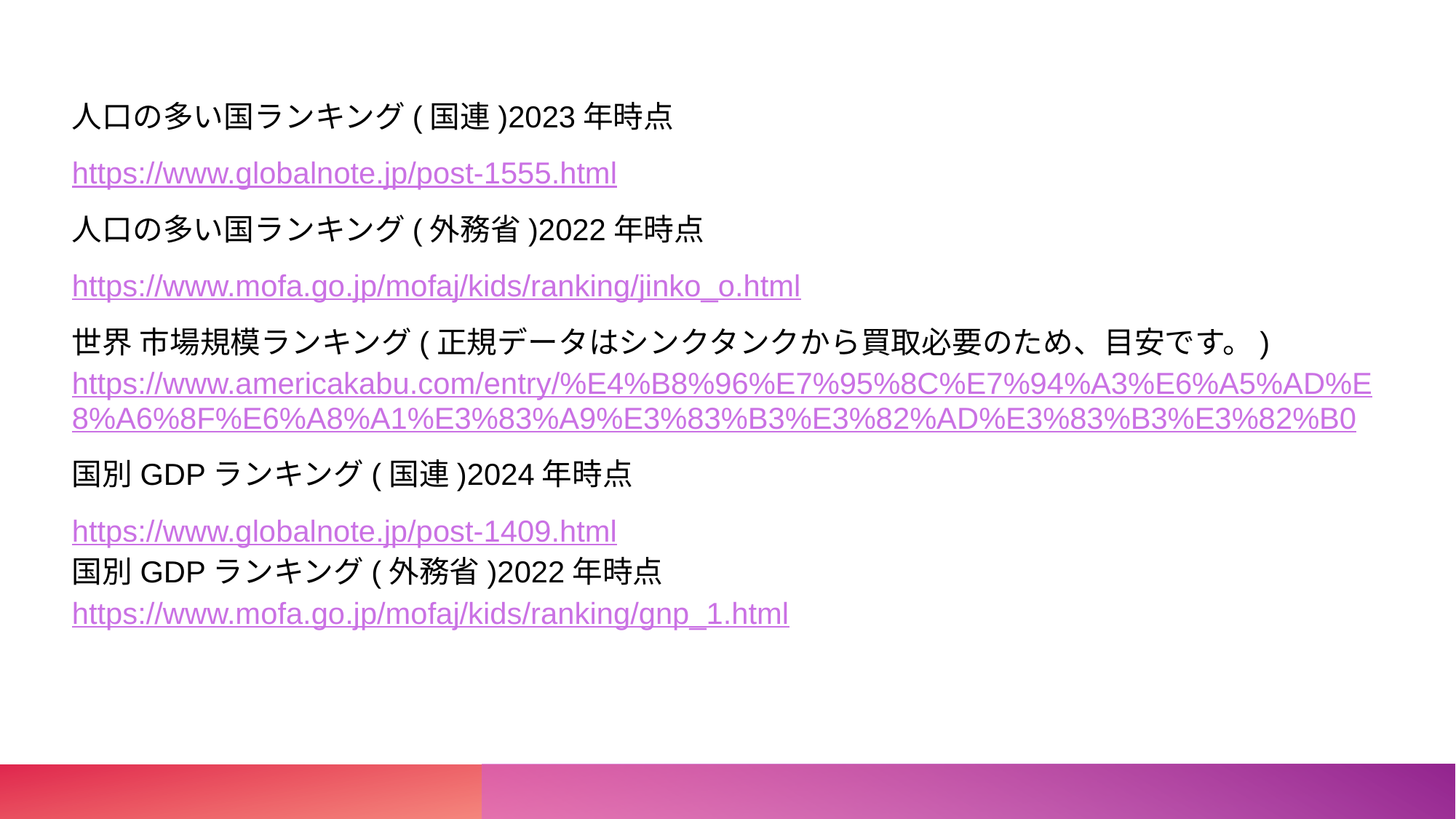

人口の多い国ランキング(国連)2023年時点
https://www.globalnote.jp/post-1555.html
人口の多い国ランキング(外務省)2022年時点
https://www.mofa.go.jp/mofaj/kids/ranking/jinko_o.html
世界 市場規模ランキング(正規データはシンクタンクから買取必要のため、目安です。)
https://www.americakabu.com/entry/%E4%B8%96%E7%95%8C%E7%94%A3%E6%A5%AD%E8%A6%8F%E6%A8%A1%E3%83%A9%E3%83%B3%E3%82%AD%E3%83%B3%E3%82%B0
国別GDPランキング(国連)2024年時点
https://www.globalnote.jp/post-1409.html
国別GDPランキング(外務省)2022年時点
https://www.mofa.go.jp/mofaj/kids/ranking/gnp_1.html